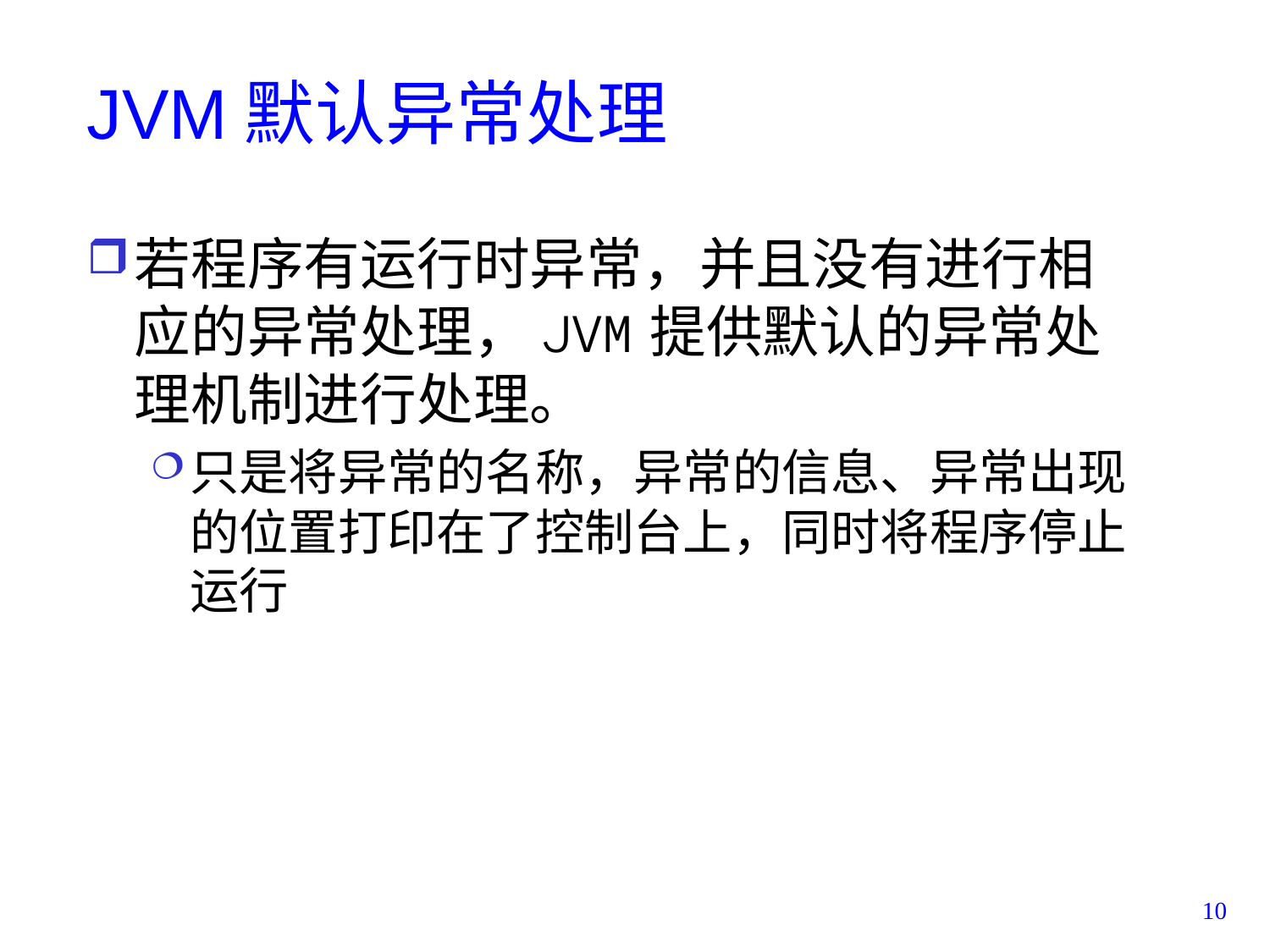

# JVM默认异常处理
若程序有运行时异常，并且没有进行相应的异常处理，JVM提供默认的异常处理机制进行处理。
只是将异常的名称，异常的信息、异常出现的位置打印在了控制台上，同时将程序停止运行
10